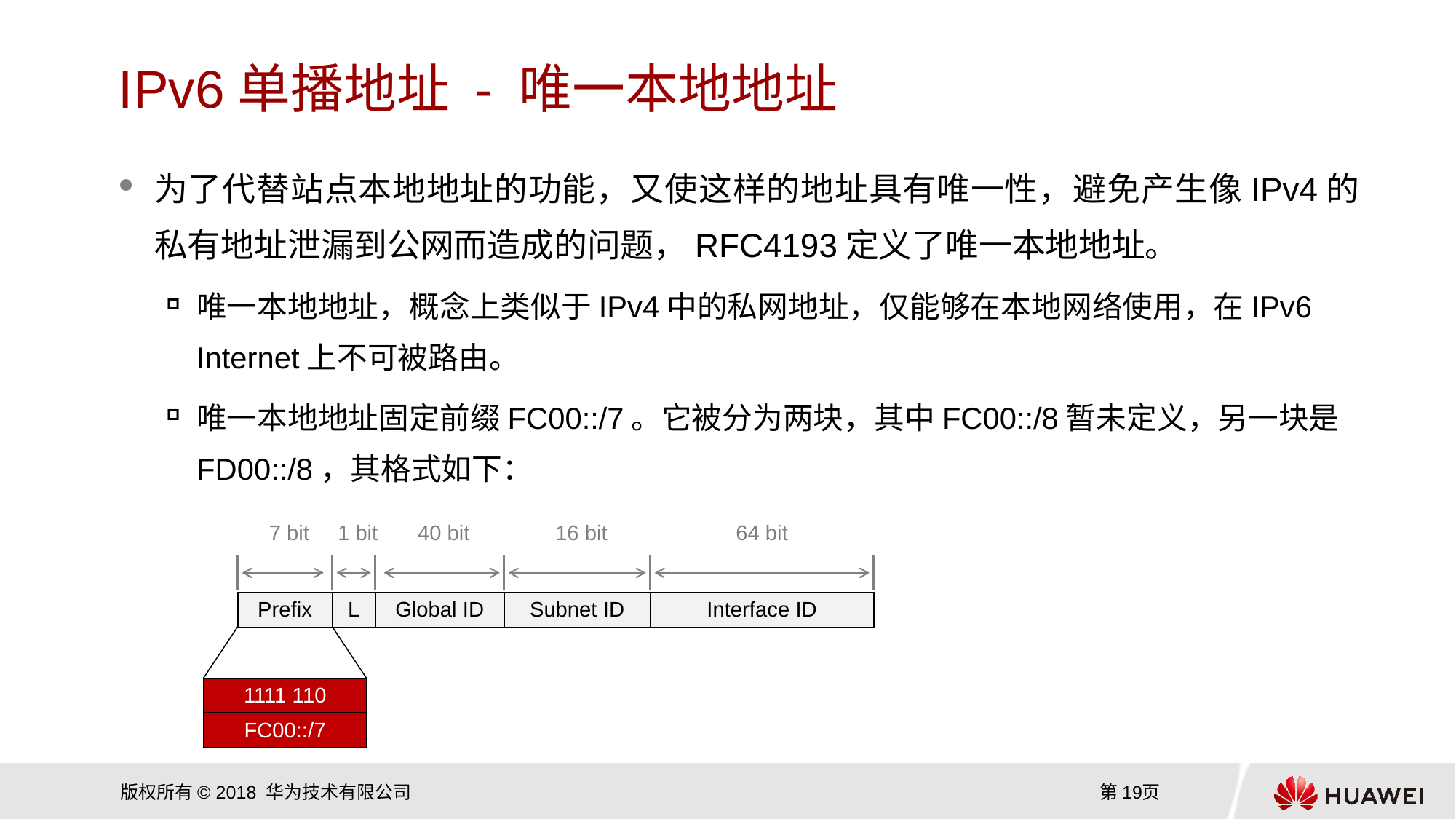

# IPv6单播地址 - 唯一本地地址
为了代替站点本地地址的功能，又使这样的地址具有唯一性，避免产生像IPv4的私有地址泄漏到公网而造成的问题，RFC4193定义了唯一本地地址。
唯一本地地址，概念上类似于IPv4中的私网地址，仅能够在本地网络使用，在IPv6 Internet上不可被路由。
唯一本地地址固定前缀FC00::/7。它被分为两块，其中FC00::/8暂未定义，另一块是FD00::/8，其格式如下：

7 bit
1 bit
40 bit
16 bit
64 bit
| Prefix | L | Global ID | Subnet ID | Interface ID |
| --- | --- | --- | --- | --- |
| 1111 110 |
| --- |
| FC00::/7 |
| --- |